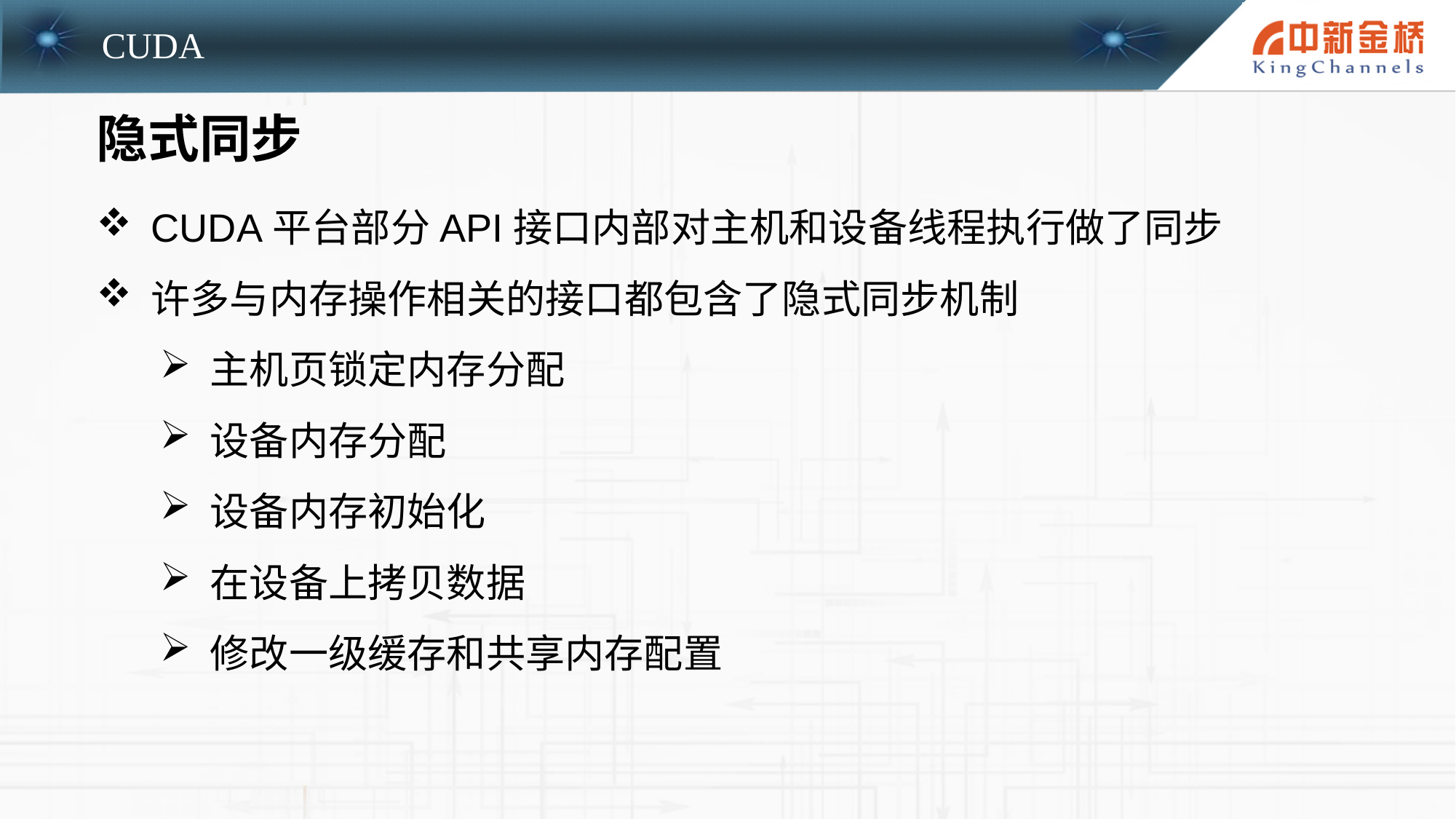

隐式同步
CUDA平台部分API接口内部对主机和设备线程执行做了同步
许多与内存操作相关的接口都包含了隐式同步机制
 主机页锁定内存分配
 设备内存分配
 设备内存初始化
 在设备上拷贝数据
 修改一级缓存和共享内存配置